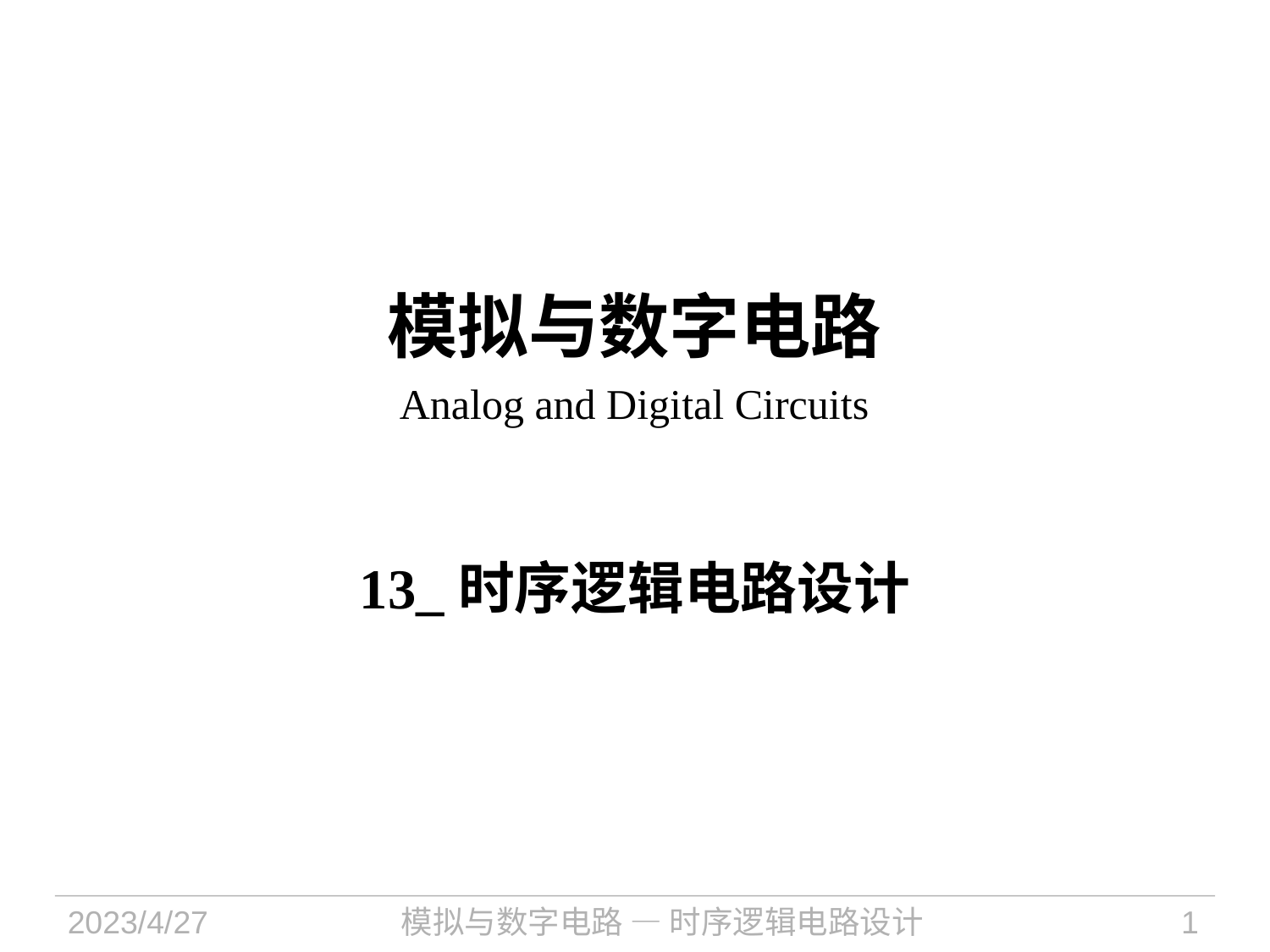

# 模拟与数字电路 Analog and Digital Circuits
13_时序逻辑电路设计
2023/4/27
模拟与数字电路 — 时序逻辑电路设计
1